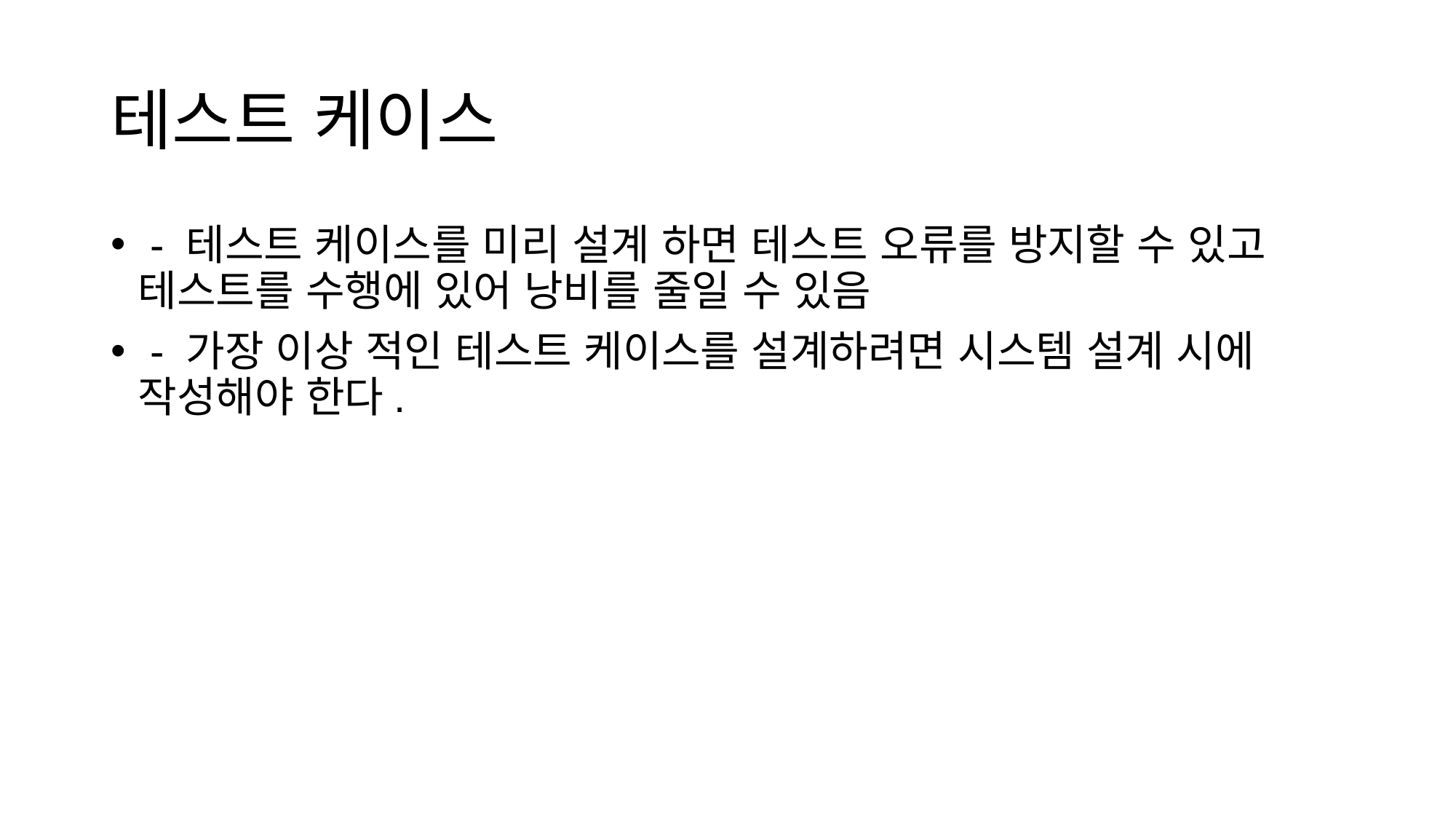

# 테스트 케이스
 - 테스트 케이스를 미리 설계 하면 테스트 오류를 방지할 수 있고 테스트를 수행에 있어 낭비를 줄일 수 있음
 - 가장 이상 적인 테스트 케이스를 설계하려면 시스템 설계 시에 작성해야 한다.